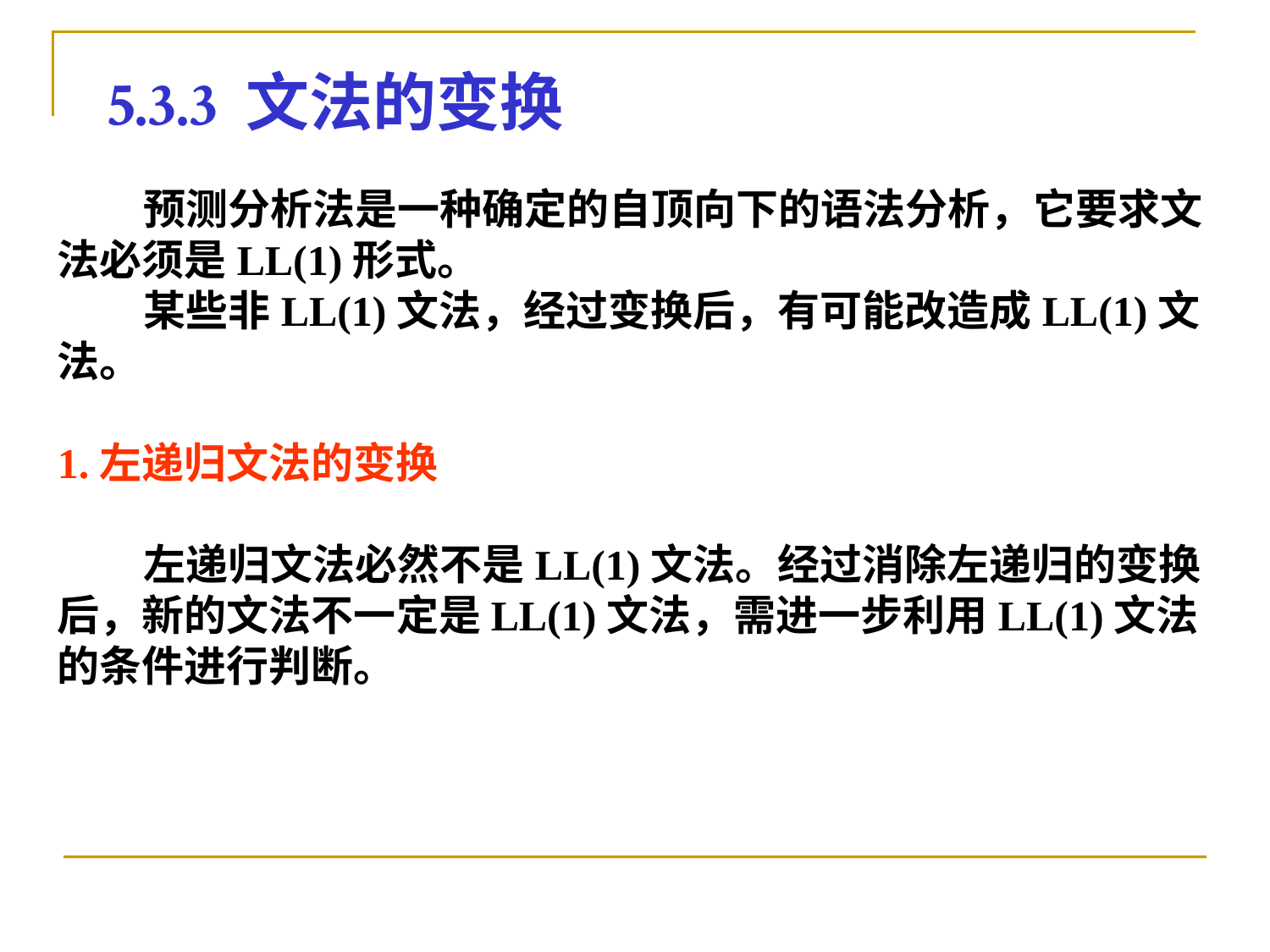

# 5.3.3 文法的变换
        预测分析法是一种确定的自顶向下的语法分析，它要求文法必须是LL(1)形式。
        某些非LL(1)文法，经过变换后，有可能改造成LL(1)文法。

1.左递归文法的变换

        左递归文法必然不是LL(1)文法。经过消除左递归的变换后，新的文法不一定是LL(1)文法，需进一步利用LL(1)文法的条件进行判断。
73